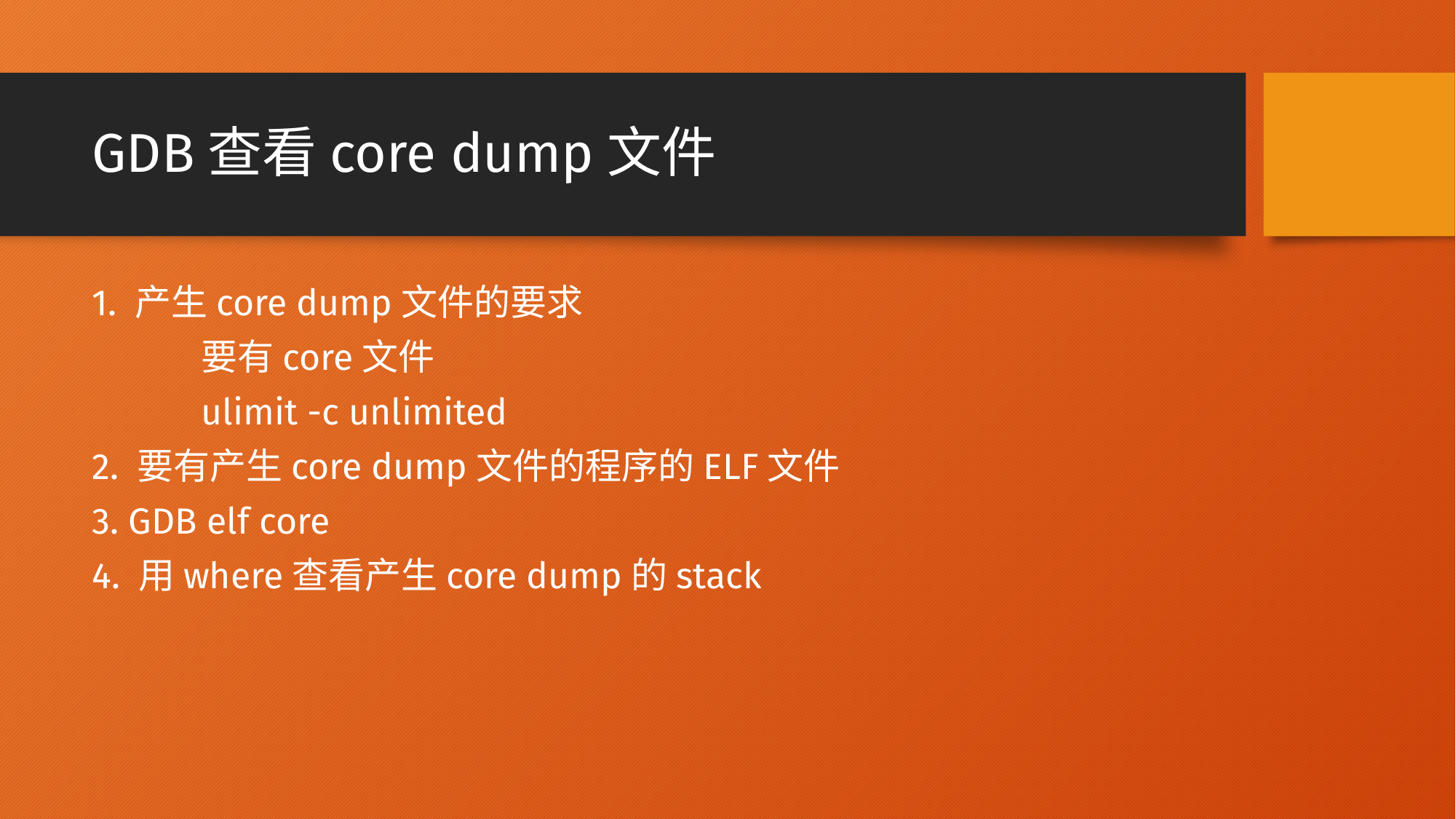

# GDB查看core dump文件
1. 产生core dump文件的要求
	要有core文件
	ulimit -c unlimited
2. 要有产生core dump文件的程序的ELF文件
3. GDB elf core
4. 用where查看产生core dump的stack